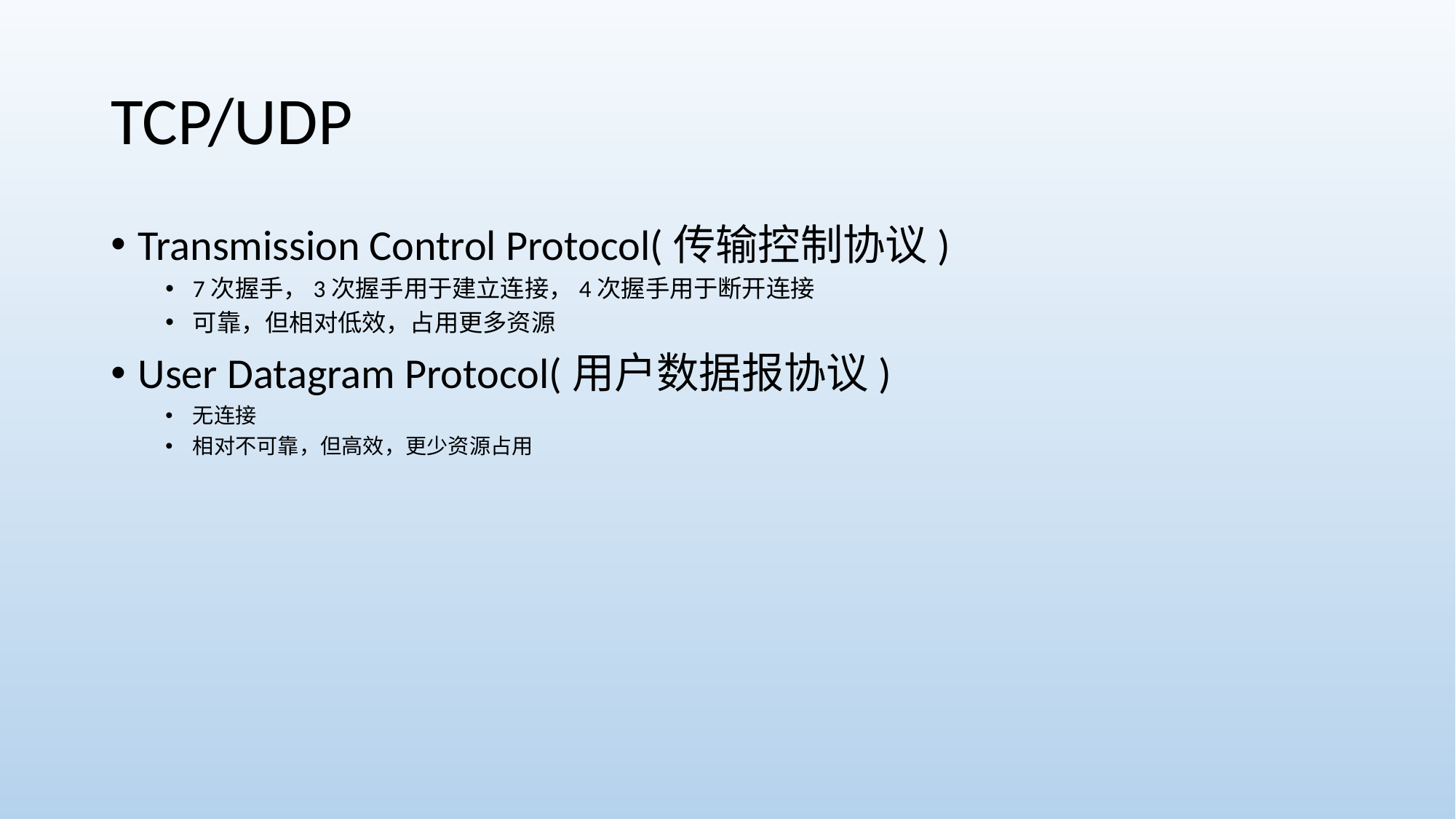

# TCP/UDP
Transmission Control Protocol(传输控制协议)
7次握手，3次握手用于建立连接，4次握手用于断开连接
可靠，但相对低效，占用更多资源
User Datagram Protocol(用户数据报协议)
无连接
相对不可靠，但高效，更少资源占用